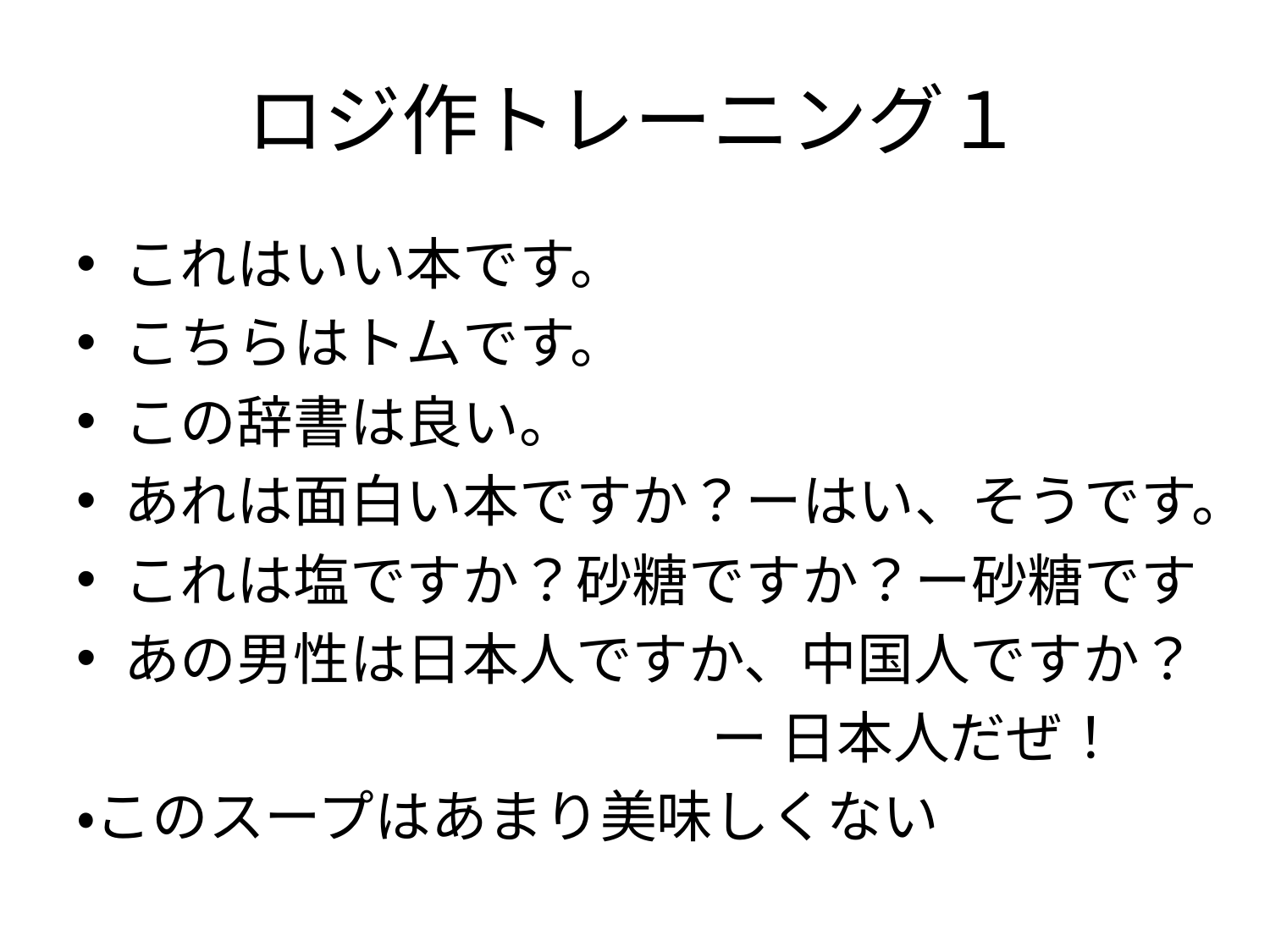

# ロジ作トレーニング１
これはいい本です。
こちらはトムです。
この辞書は良い。
あれは面白い本ですか？ーはい、そうです。
これは塩ですか？砂糖ですか？ー砂糖です
あの男性は日本人ですか、中国人ですか？
					ー 日本人だぜ！
・このスープはあまり美味しくない